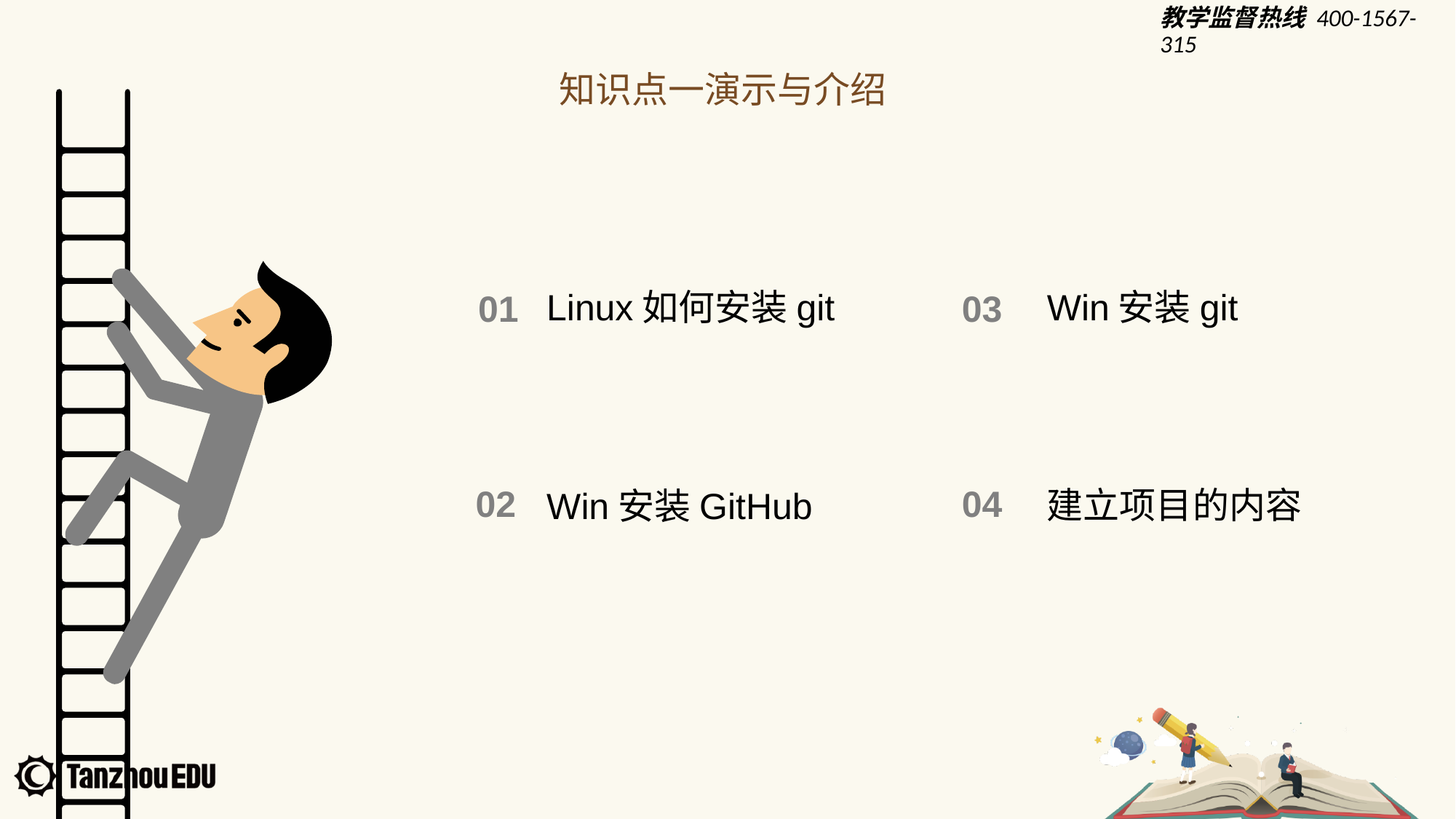

知识点一演示与介绍

Linux如何安装git
Win安装git
01
03
02
建立项目的内容
Win安装GitHub
04